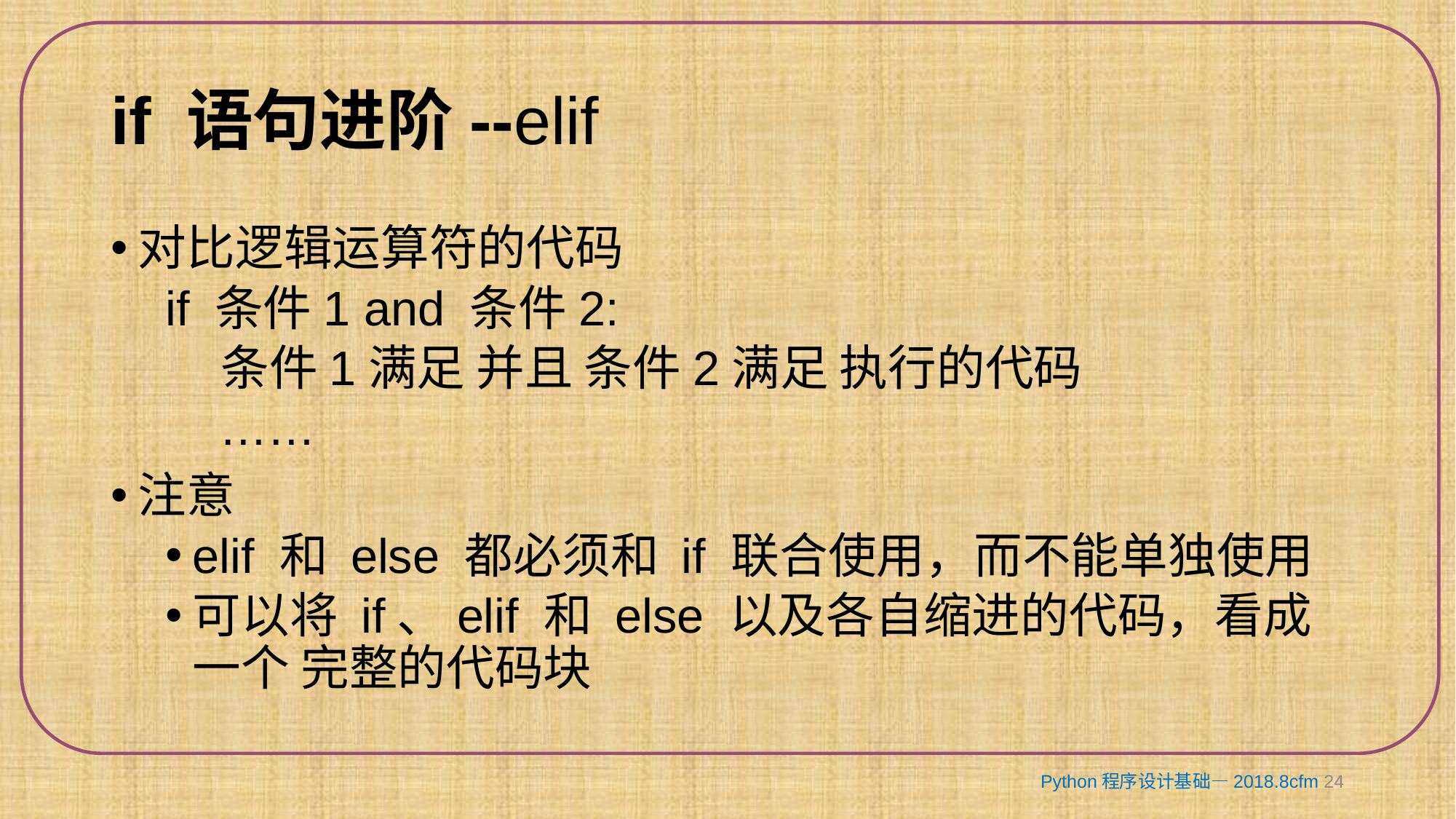

# if 语句进阶--elif
对比逻辑运算符的代码
if 条件1 and 条件2:
    条件1满足 并且 条件2满足 执行的代码
    ……
注意
elif 和 else 都必须和 if 联合使用，而不能单独使用
可以将 if、elif 和 else 以及各自缩进的代码，看成一个 完整的代码块
Python程序设计基础—2018.8cfm 24